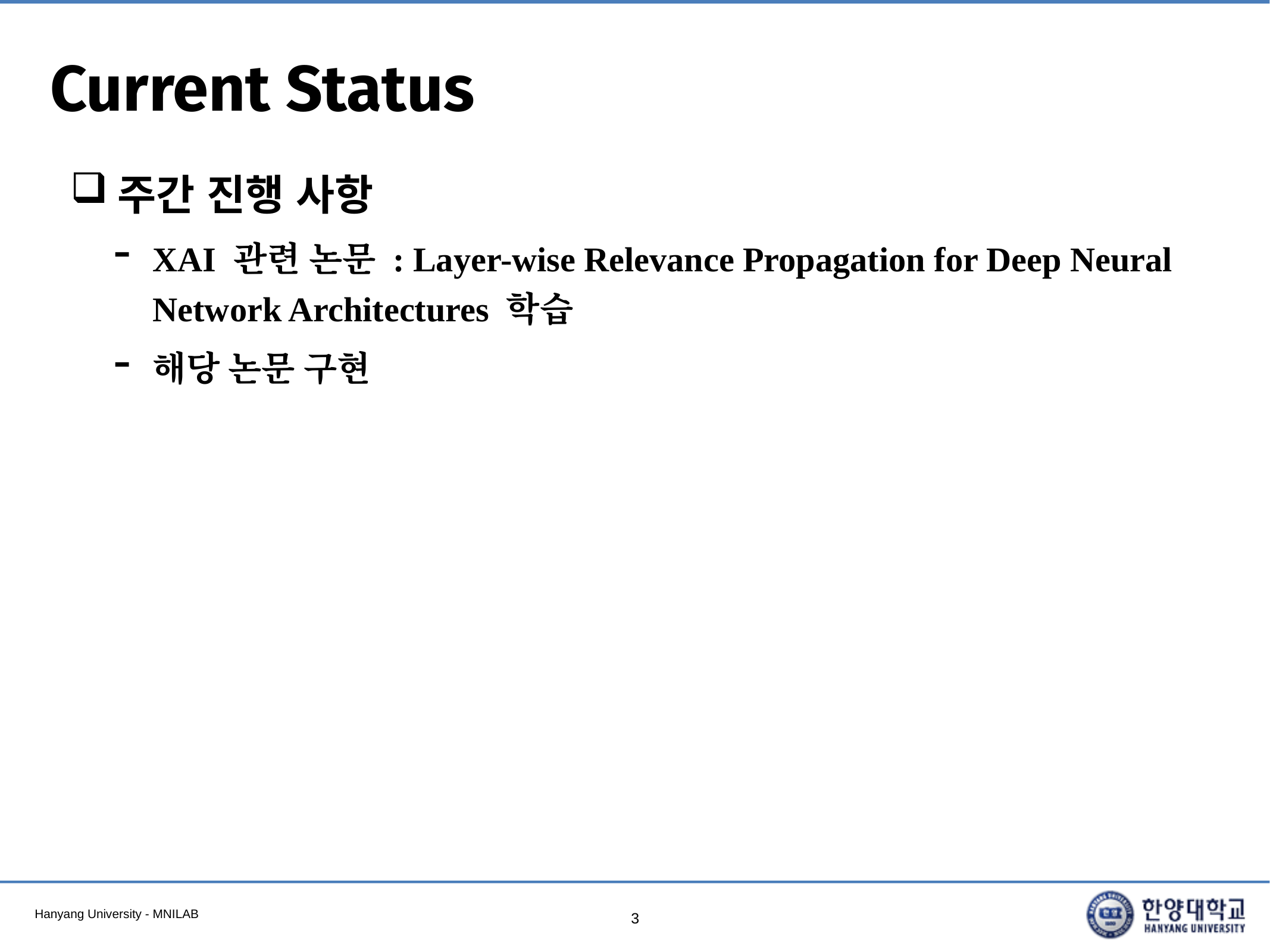

# Current Status
주간 진행 사항
XAI 관련 논문 : Layer-wise Relevance Propagation for Deep Neural Network Architectures 학습
해당 논문 구현
3